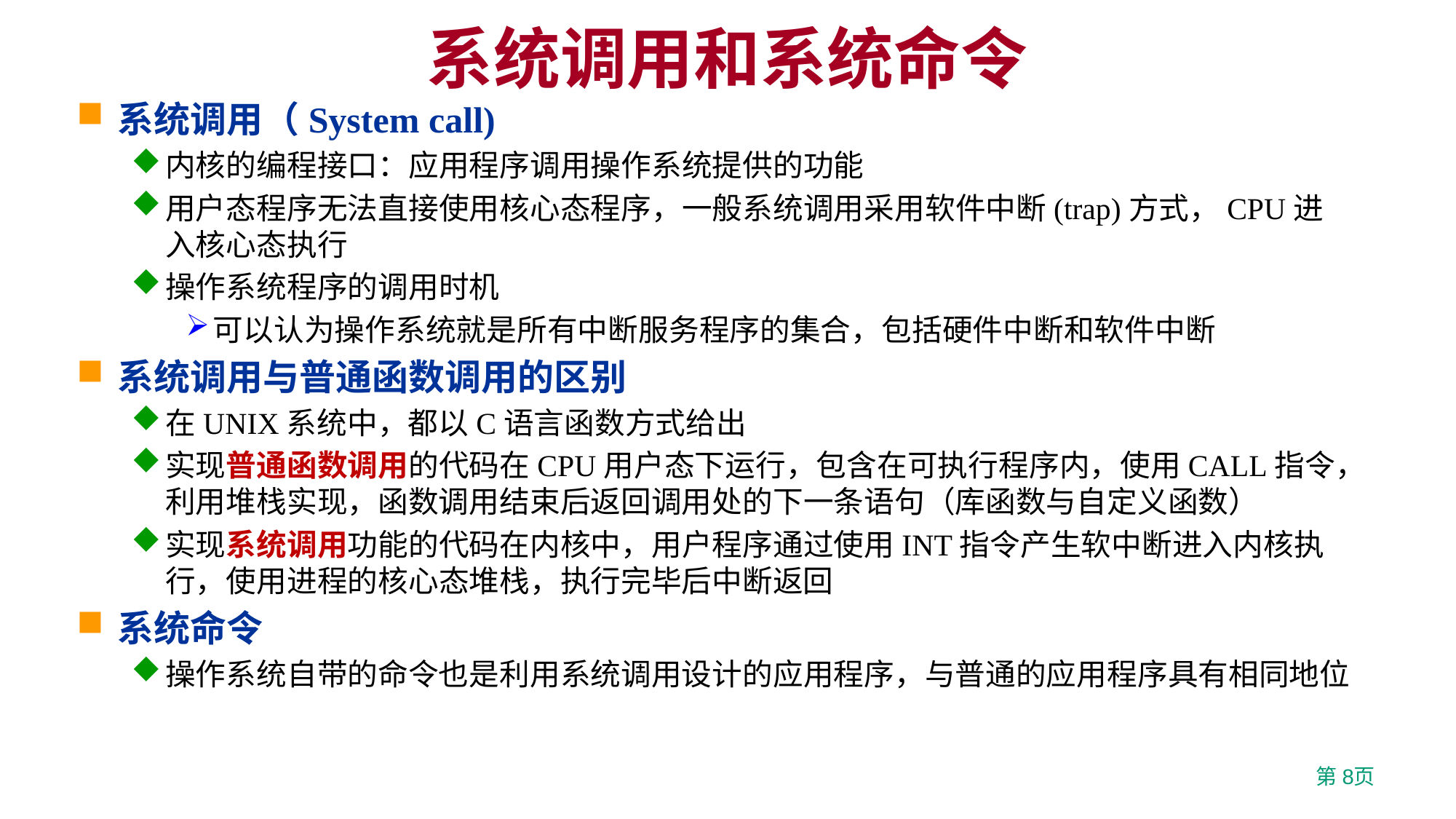

# 系统调用和系统命令
系统调用（System call)
内核的编程接口：应用程序调用操作系统提供的功能
用户态程序无法直接使用核心态程序，一般系统调用采用软件中断(trap)方式，CPU进入核心态执行
操作系统程序的调用时机
可以认为操作系统就是所有中断服务程序的集合，包括硬件中断和软件中断
系统调用与普通函数调用的区别
在UNIX系统中，都以C语言函数方式给出
实现普通函数调用的代码在CPU用户态下运行，包含在可执行程序内，使用CALL指令，利用堆栈实现，函数调用结束后返回调用处的下一条语句（库函数与自定义函数）
实现系统调用功能的代码在内核中，用户程序通过使用INT指令产生软中断进入内核执行，使用进程的核心态堆栈，执行完毕后中断返回
系统命令
操作系统自带的命令也是利用系统调用设计的应用程序，与普通的应用程序具有相同地位